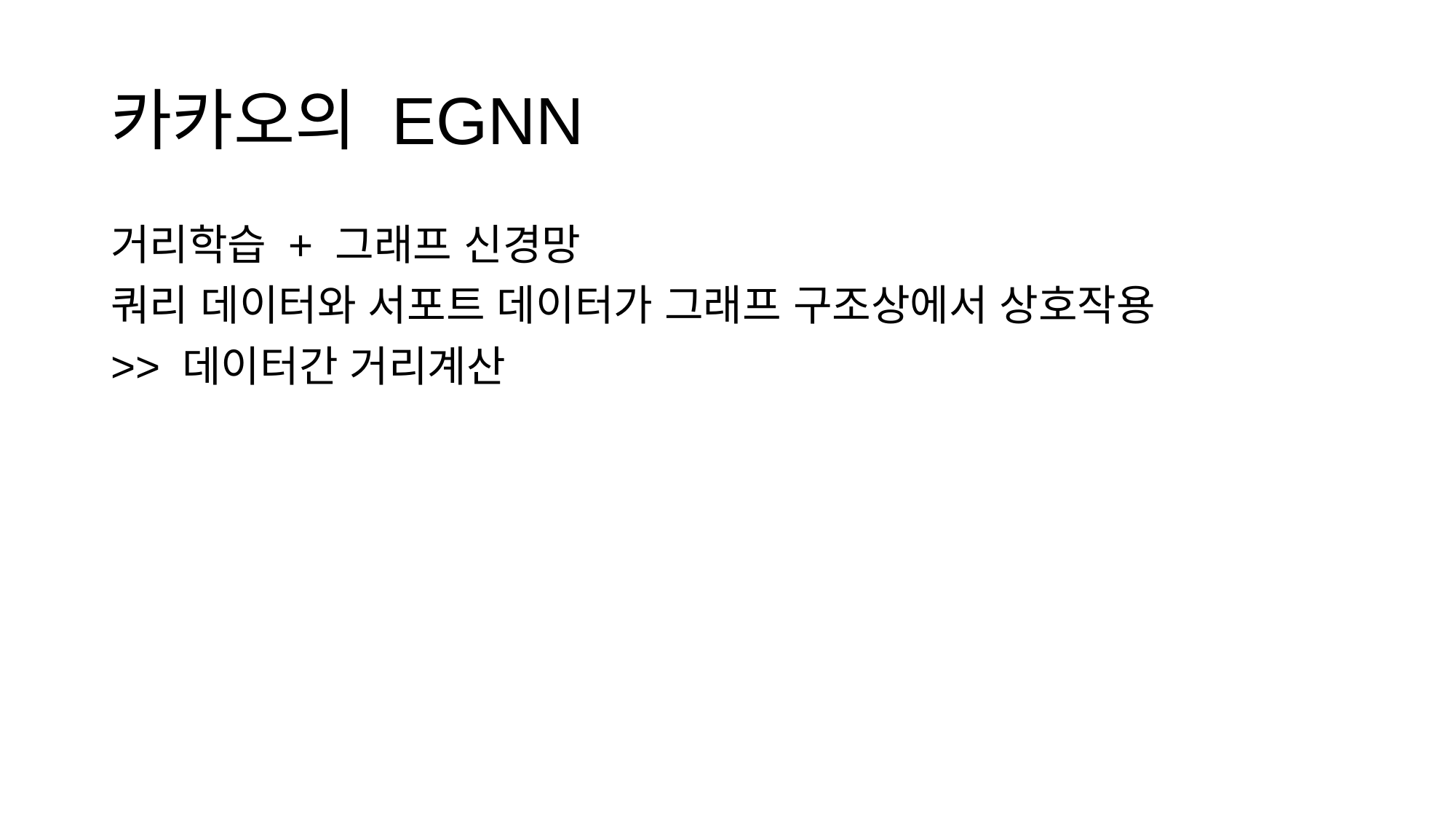

# 카카오의 EGNN
거리학습 + 그래프 신경망
쿼리 데이터와 서포트 데이터가 그래프 구조상에서 상호작용
>> 데이터간 거리계산